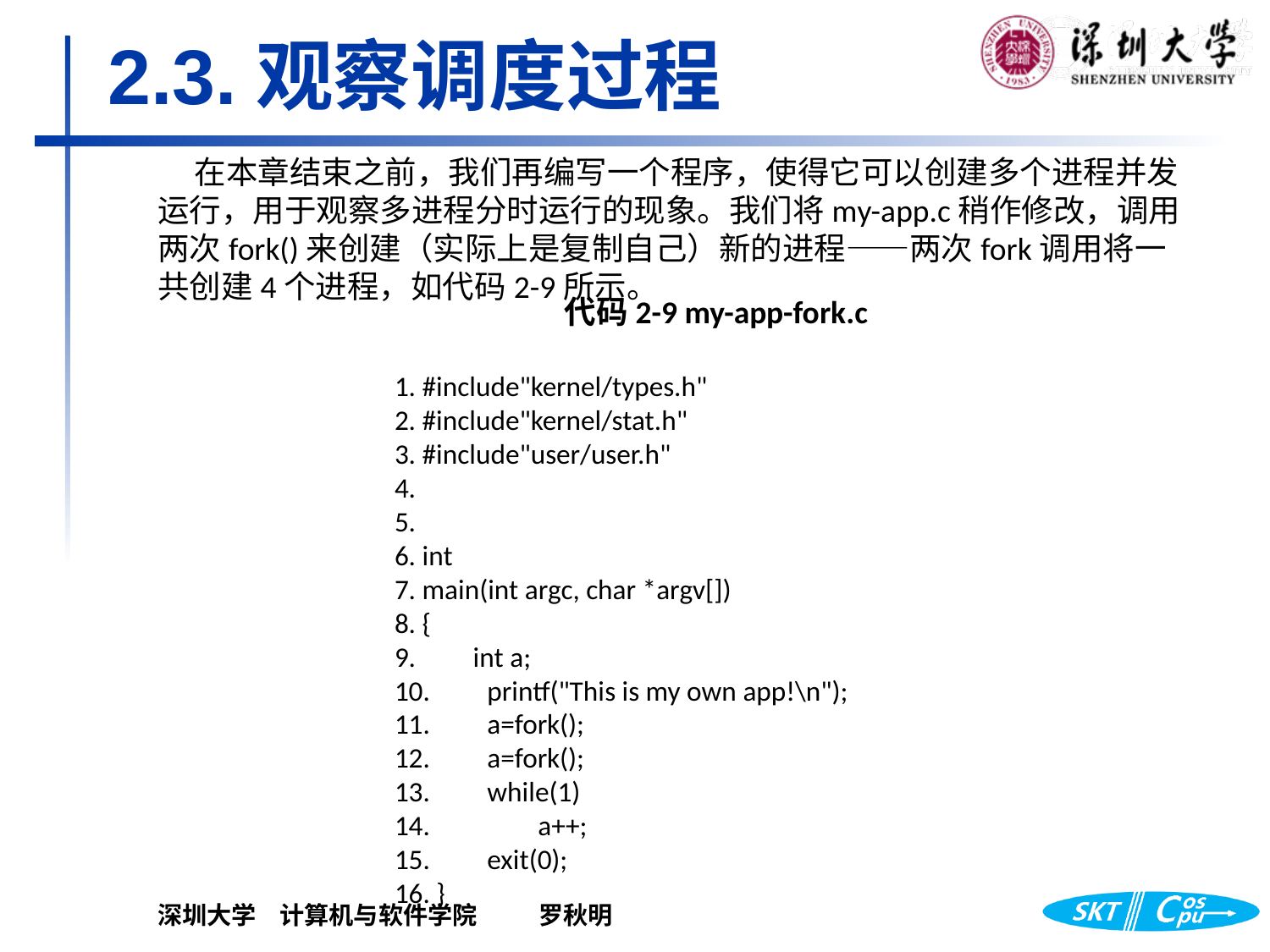

# 2.3.观察调度过程
在本章结束之前，我们再编写一个程序，使得它可以创建多个进程并发运行，用于观察多进程分时运行的现象。我们将my-app.c稍作修改，调用两次fork()来创建（实际上是复制自己）新的进程——两次fork调用将一共创建4个进程，如代码2-9所示。
代码2-9 my-app-fork.c

1. #include"kernel/types.h"
2. #include"kernel/stat.h"
3. #include"user/user.h"
4.
5.
6. int
7. main(int argc, char *argv[])
8. {
9.         int a;
10.         printf("This is my own app!\n");
11.         a=fork();
12.         a=fork();
13.         while(1)
14.                 a++;
15.         exit(0);
16. }